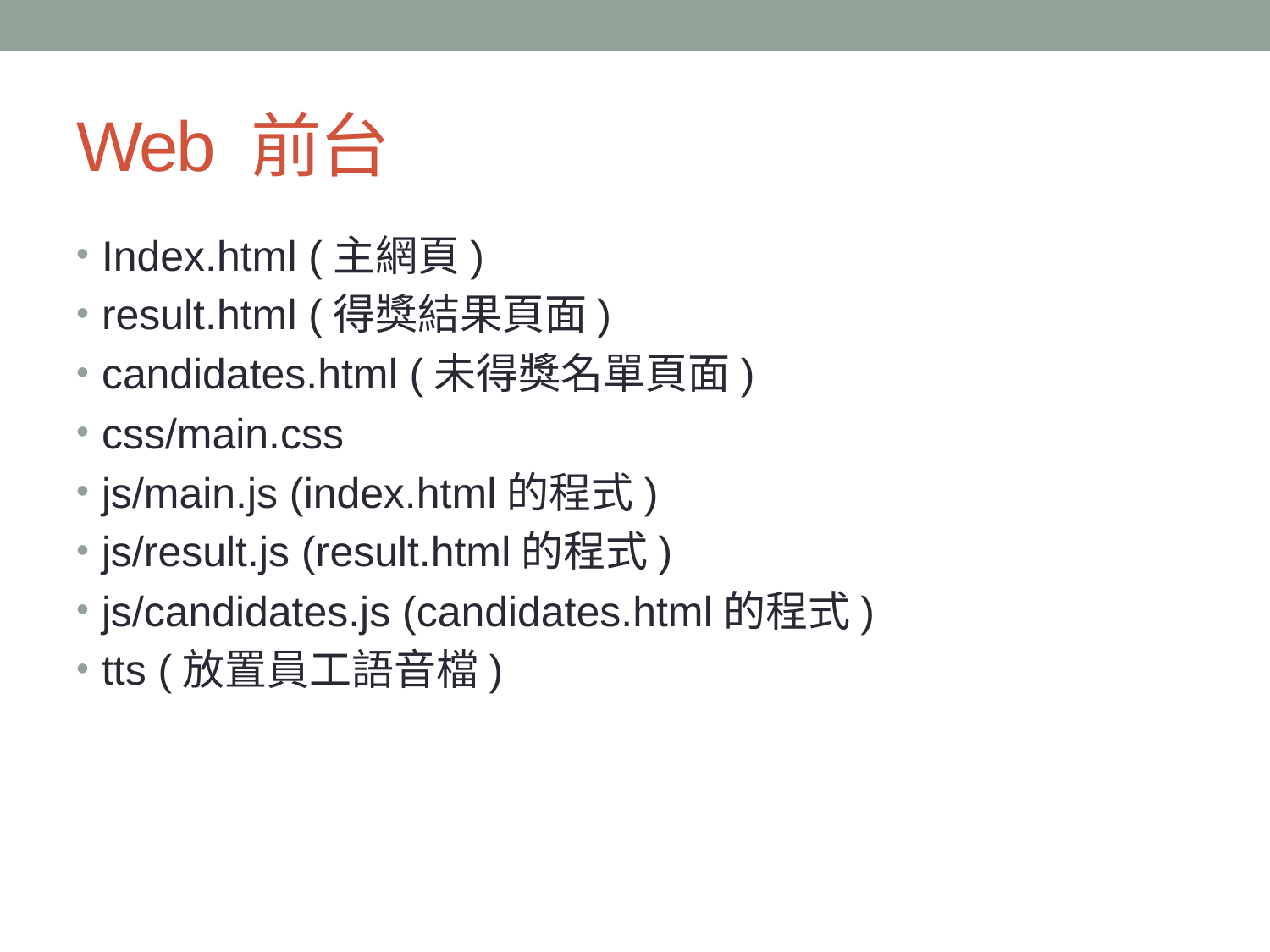

# Web 前台
Index.html (主網頁)
result.html (得獎結果頁面)
candidates.html (未得獎名單頁面)
css/main.css
js/main.js (index.html的程式)
js/result.js (result.html的程式)
js/candidates.js (candidates.html的程式)
tts (放置員工語音檔)